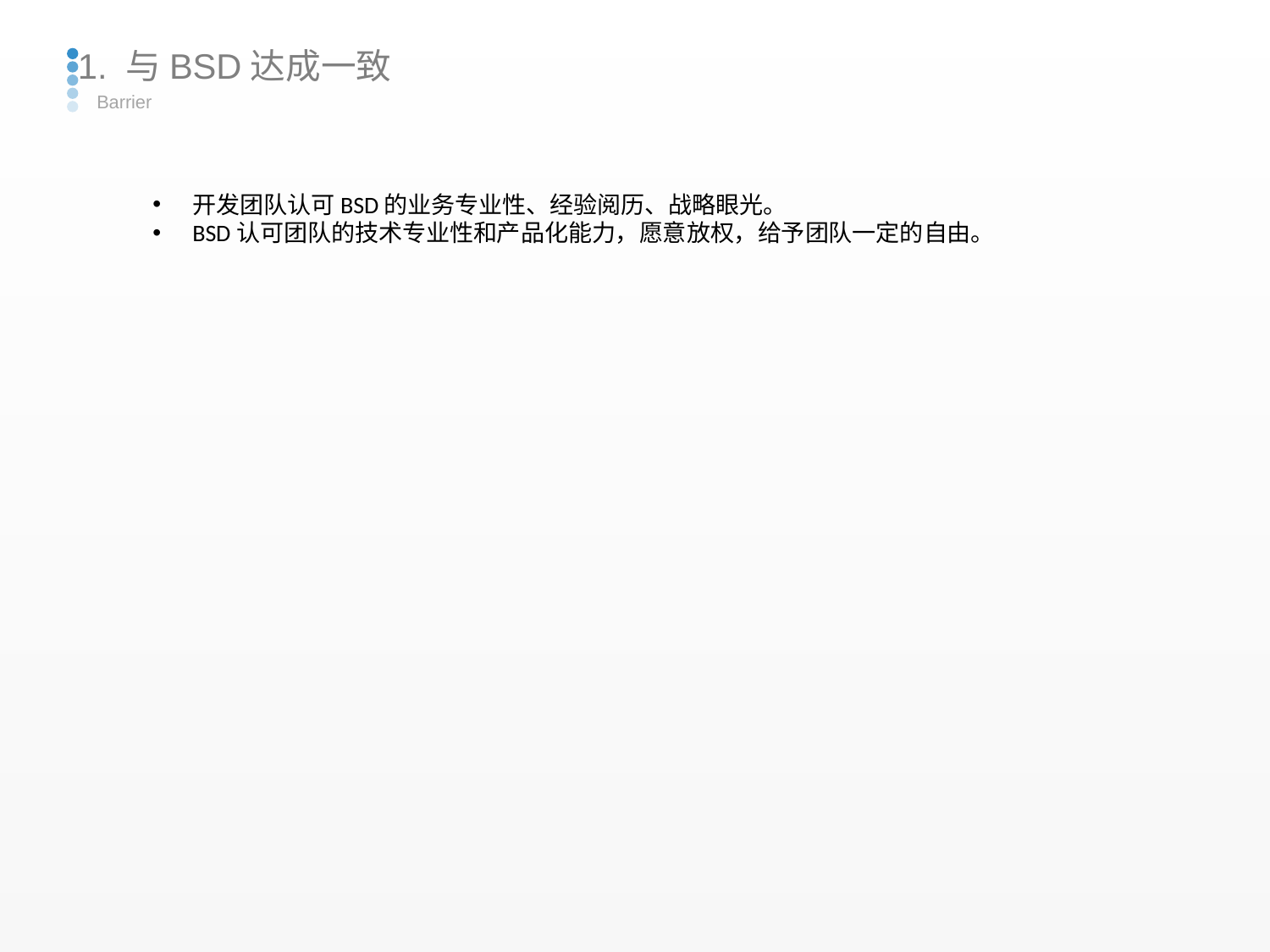

1. 与BSD达成一致
Barrier
开发团队认可BSD的业务专业性、经验阅历、战略眼光。
BSD认可团队的技术专业性和产品化能力，愿意放权，给予团队一定的自由。